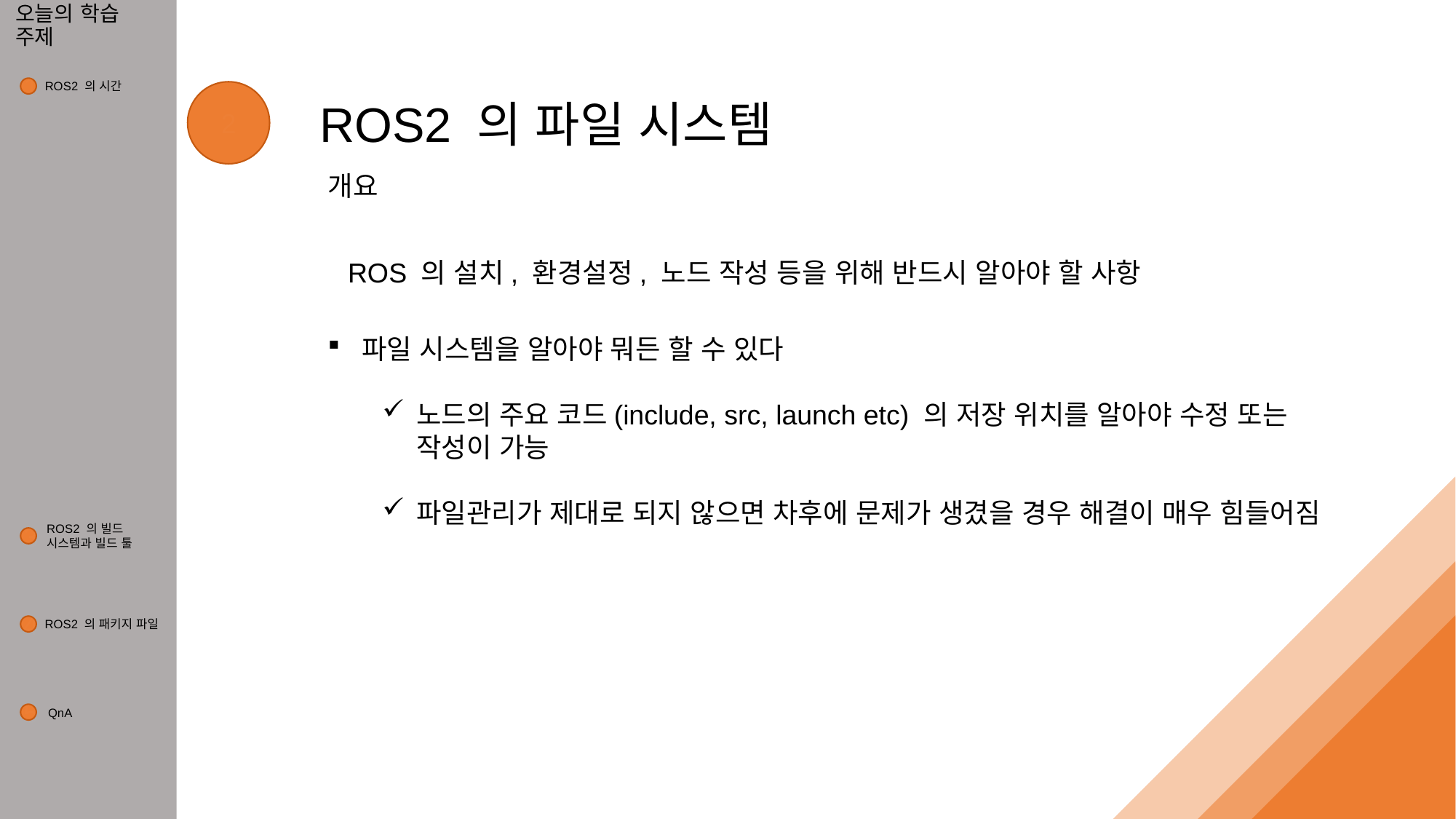

# 오늘의 학습 주제
ROS2 의 시간
1
2
ROS2 의 파일 시스템
개요
ROS 의 설치, 환경설정, 노드 작성 등을 위해 반드시 알아야 할 사항
파일 시스템을 알아야 뭐든 할 수 있다

노드의 주요 코드(include, src, launch etc) 의 저장 위치를 알아야 수정 또는 작성이 가능

파일관리가 제대로 되지 않으면 차후에 문제가 생겼을 경우 해결이 매우 힘들어짐

ROS2 의 빌드
시스템과 빌드 툴
3
ROS2 의 패키지 파일
4
QnA
5